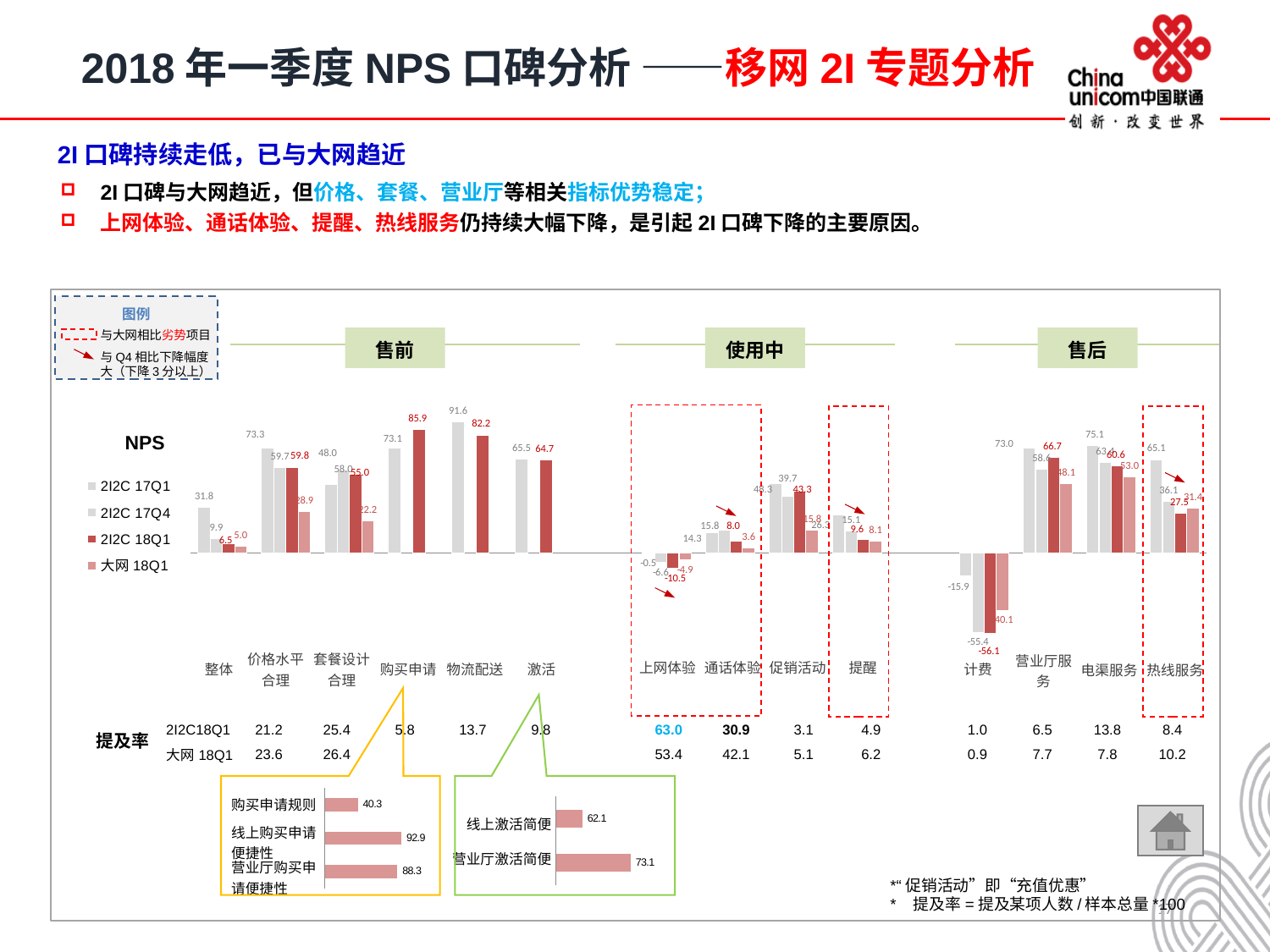

2018年一季度NPS口碑分析 ——移网2I专题分析
2I口碑持续走低，已与大网趋近
2I口碑与大网趋近，但价格、套餐、营业厅等相关指标优势稳定；
上网体验、通话体验、提醒、热线服务仍持续大幅下降，是引起2I口碑下降的主要原因。

图例
与大网相比劣势项目
售前
使用中
售后

与Q4相比下降幅度大（下降3分以上）

### Chart

| Category | 2I2C 17Q1 | 2I2C 17Q4 | 2I2C 18Q1 | 大网18Q1 |
|---|---|---|---|---|
| 整体 | 31.788321167883186 | 9.928996793403572 | 6.458485171273195 | 5.018139484513753 |
| 价格水平合理 | 73.33699835074215 | 59.65688987271702 | 59.79926043317497 | 28.894875616187157 |
| 套餐设计合理 | 47.96736329802462 | 57.98842901646628 | 55.01211720643313 | 22.185736275012726 |
| 购买申请 | 73.10861423220969 | None | 85.89494163424123 | None |
| 物流配送 | 91.63398692810455 | None | 82.20408163265296 | None |
| 激活 | 65.54823247453565 | None | 64.69914040114612 | None |
|  | None | None | None | None |
| 上网体验 | -0.5329354082285249 | -6.579912023460411 | -10.465426715315516 | -4.901836605446485 |
| 通话体验 | 14.273927392739273 | 15.808689302665252 | 8.031982554970018 | 3.6015448986160292 |
| 充值及优惠 | 48.31751509922335 | 39.69230769230769 | 43.29710144927536 | 15.80207501995212 |
| 提醒 | 26.30744849445325 | 15.085158150851568 | 9.58904109589041 | 8.105746121913922 |
|  | None | None | None | None |
| 计费 | -15.862068965517254 | -55.445544554455445 | -56.14973262032104 | -40.09216589861751 |
| 营业厅服务 | 73.00177619893392 | 58.630952380952515 | 66.72428694900628 | 48.12985179957657 |
| 电渠服务 | 75.11737089201851 | 63.383297644539596 | 60.625761885412395 | 53.046970490658275 |
| 热线服务 | 65.14788169464428 | 36.107854630715124 | 27.48498999332882 | 31.38269639065817 |

NPS
| 上网体验 | 通话体验 | 促销活动 | 提醒 |
| --- | --- | --- | --- |
| 整体 | 价格水平 合理 | 套餐设计 合理 | 购买申请 | 物流配送 | 激活 |
| --- | --- | --- | --- | --- | --- |
| 计费 | 营业厅服务 | 电渠服务 | 热线服务 |
| --- | --- | --- | --- |
提及率
| 2I2C18Q1 | 21.2 | 25.4 | 5.8 | 13.7 | 9.8 |  | 63.0 | 30.9 | 3.1 | 4.9 |  | 1.0 | 6.5 | 13.8 | 8.4 |
| --- | --- | --- | --- | --- | --- | --- | --- | --- | --- | --- | --- | --- | --- | --- | --- |
| 大网18Q1 | 23.6 | 26.4 |  |  |  |  | 53.4 | 42.1 | 5.1 | 6.2 |  | 0.9 | 7.7 | 7.8 | 10.2 |

### Chart

| Category | nps |
|---|---|
| 购买申请规则 | 40.32258064516129 |
| 线上购买申请便捷性 | 92.90989660265875 |
| 营业厅购买申请便捷性 | 88.25757575757575 |

### Chart

| Category | nps |
|---|---|
| 线上激活简便 | 62.07658321060383 |
| 营业厅激活简便 | 73.07692307692305 |
| 购买申请规则 |
| --- |
| 线上购买申请便捷性 |
| 营业厅购买申请便捷性 |
| 线上激活简便 |
| --- |
| 营业厅激活简便 |

*“促销活动”即“充值优惠”
*   提及率=提及某项人数/样本总量*100